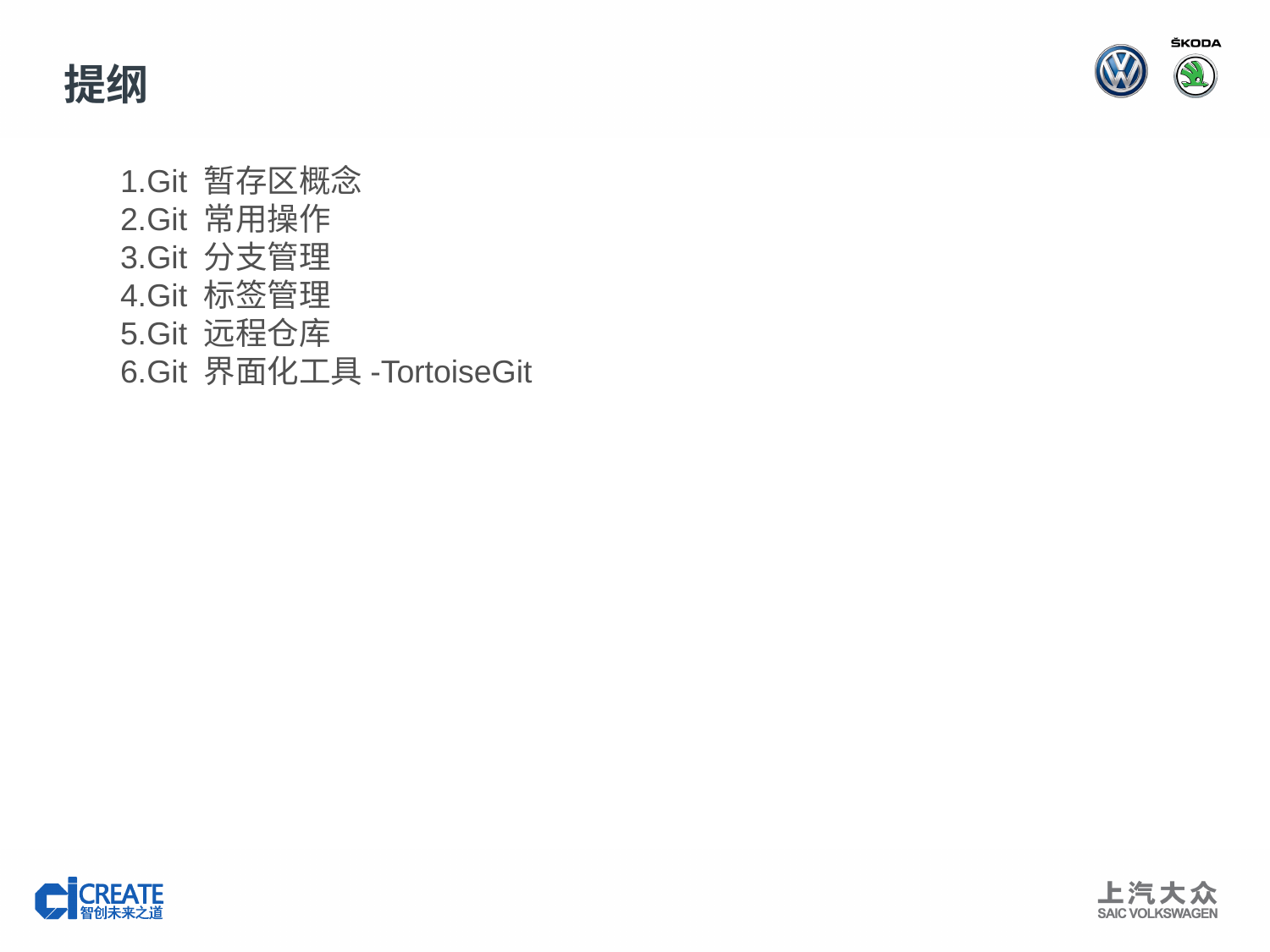

# 提纲
1.Git 暂存区概念
2.Git 常用操作
3.Git 分支管理
4.Git 标签管理
5.Git 远程仓库
6.Git 界面化工具-TortoiseGit